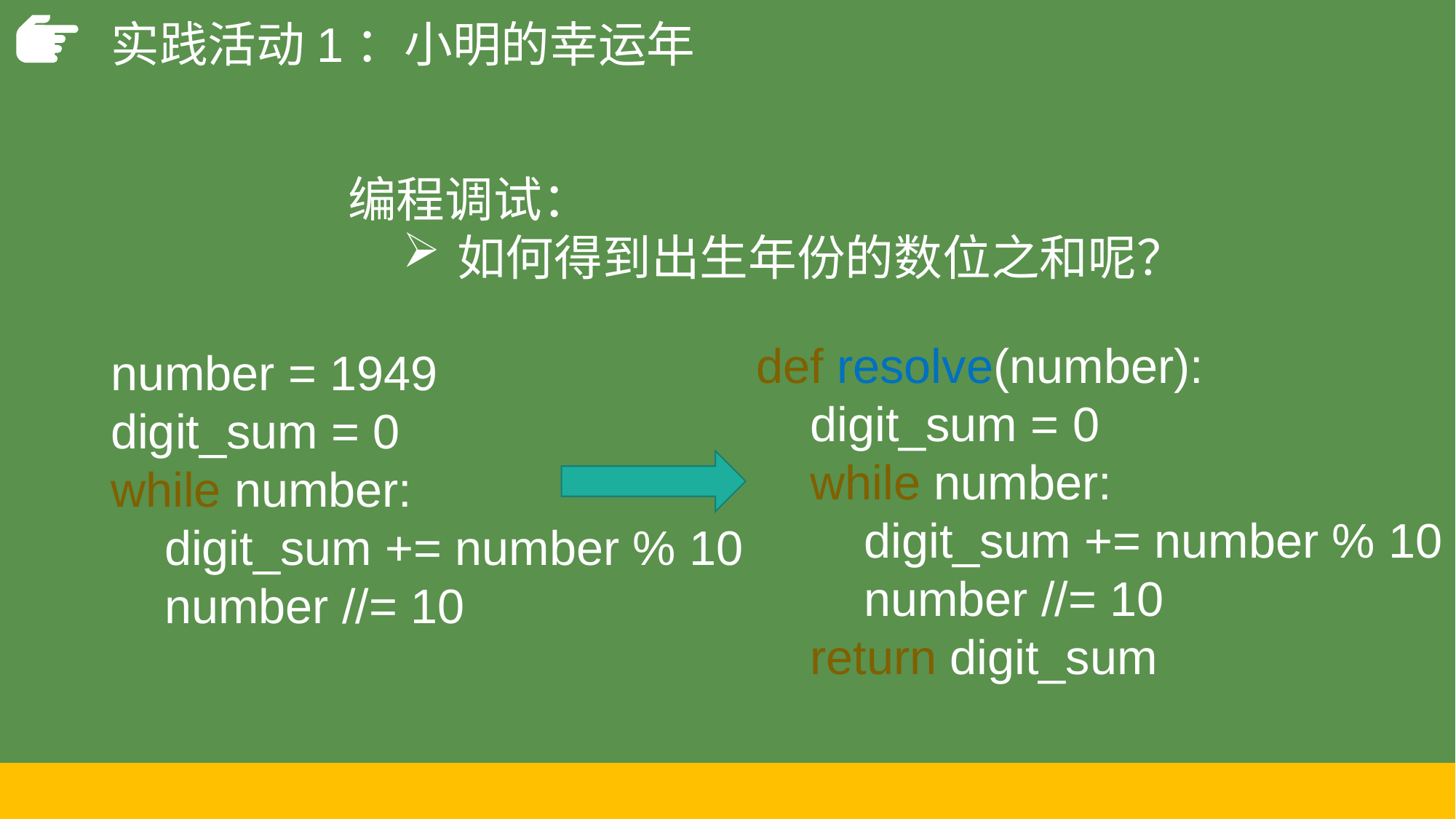

实践活动1：小明的幸运年
编程调试：
如何得到出生年份的数位之和呢？

def resolve(number):
    digit_sum = 0
    while number:
        digit_sum += number % 10
        number //= 10
    return digit_sum
number = 1949
digit_sum = 0
while number:
    digit_sum += number % 10
    number //= 10